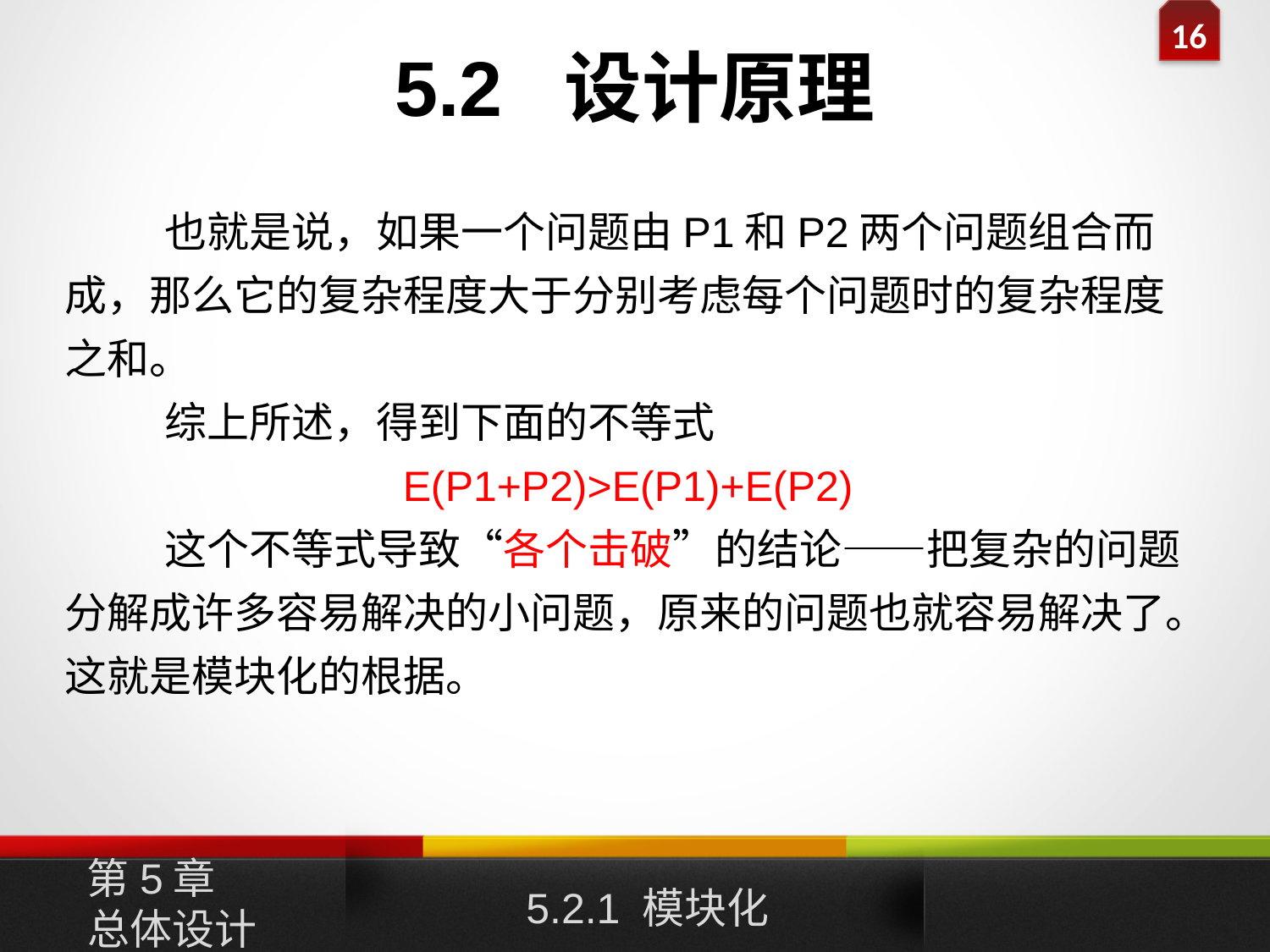

# 5.2  设计原理
也就是说，如果一个问题由P1和P2两个问题组合而成，那么它的复杂程度大于分别考虑每个问题时的复杂程度之和。
综上所述，得到下面的不等式
E(P1+P2)>E(P1)+E(P2)
这个不等式导致“各个击破”的结论——把复杂的问题分解成许多容易解决的小问题，原来的问题也就容易解决了。这就是模块化的根据。

第5章
总体设计
5.2.1 模块化